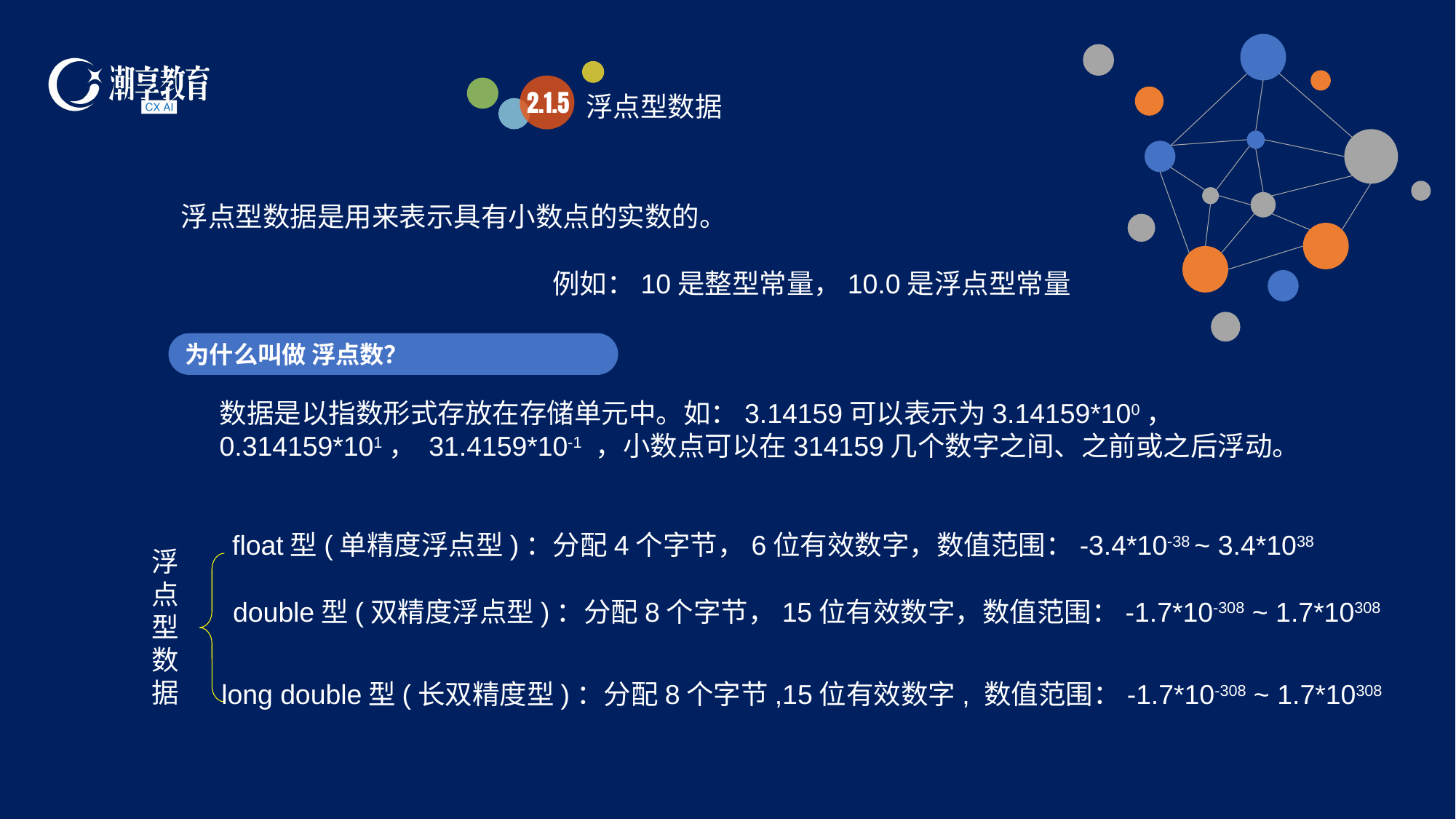

浮点型数据
2.1.5

浮点型数据是用来表示具有小数点的实数的。
例如：10是整型常量，10.0是浮点型常量
为什么叫做 浮点数？
数据是以指数形式存放在存储单元中。如：3.14159可以表示为3.14159*100， 0.314159*101， 31.4159*10-1 ，小数点可以在314159几个数字之间、之前或之后浮动。
float型(单精度浮点型)：分配4个字节，6位有效数字，数值范围：-3.4*10-38 ~ 3.4*1038
浮点型数据

double型(双精度浮点型)：分配8个字节，15位有效数字，数值范围：-1.7*10-308 ~ 1.7*10308
long double型(长双精度型)：分配8个字节,15位有效数字, 数值范围：-1.7*10-308 ~ 1.7*10308